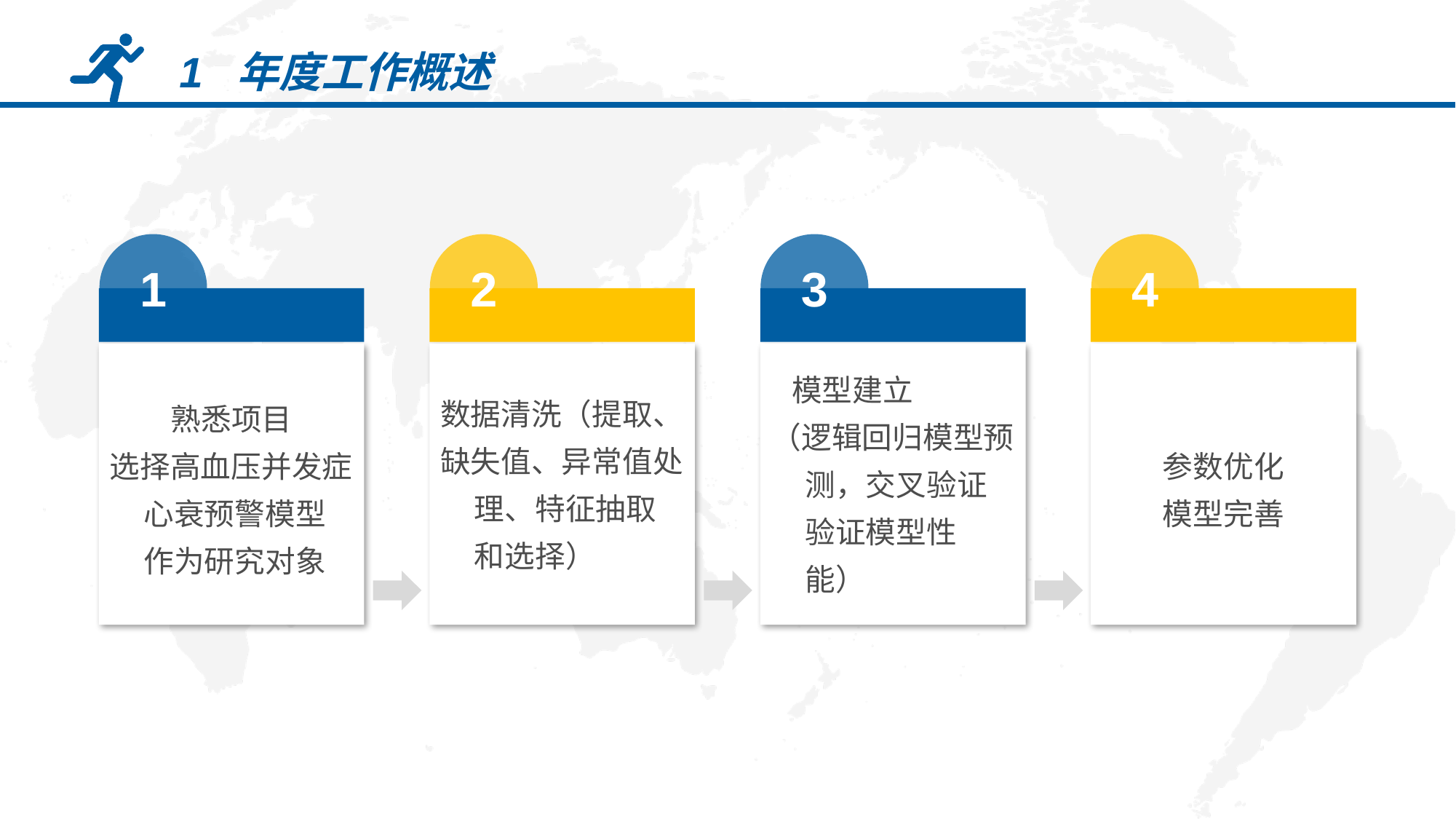

1  年度工作概述
1
2
3
4

熟悉项目
选择高血压并发症心衰预警模型作为研究对象

数据清洗（提取、
缺失值、异常值处理、特征抽取和选择）

  模型建立
（逻辑回归模型预测，交叉验证验证模型性能）

参数优化
模型完善

PPT模板下载：www.1ppt.com/moban/     行业PPT模板：www.1ppt.com/hangye/
节日PPT模板：www.1ppt.com/jieri/           PPT素材下载：www.1ppt.com/sucai/
PPT背景图片：www.1ppt.com/beijing/      PPT图表下载：www.1ppt.com/tubiao/
优秀PPT下载：www.1ppt.com/xiazai/        PPT教程： www.1ppt.com/powerpoint/
Word教程： www.1ppt.com/word/              Excel教程：www.1ppt.com/excel/
资料下载：www.1ppt.com/ziliao/                PPT课件下载：www.1ppt.com/kejian/
范文下载：www.1ppt.com/fanwen/             试卷下载：www.1ppt.com/shiti/
教案下载：www.1ppt.com/jiaoan/        PPT论坛：www.1ppt.cn